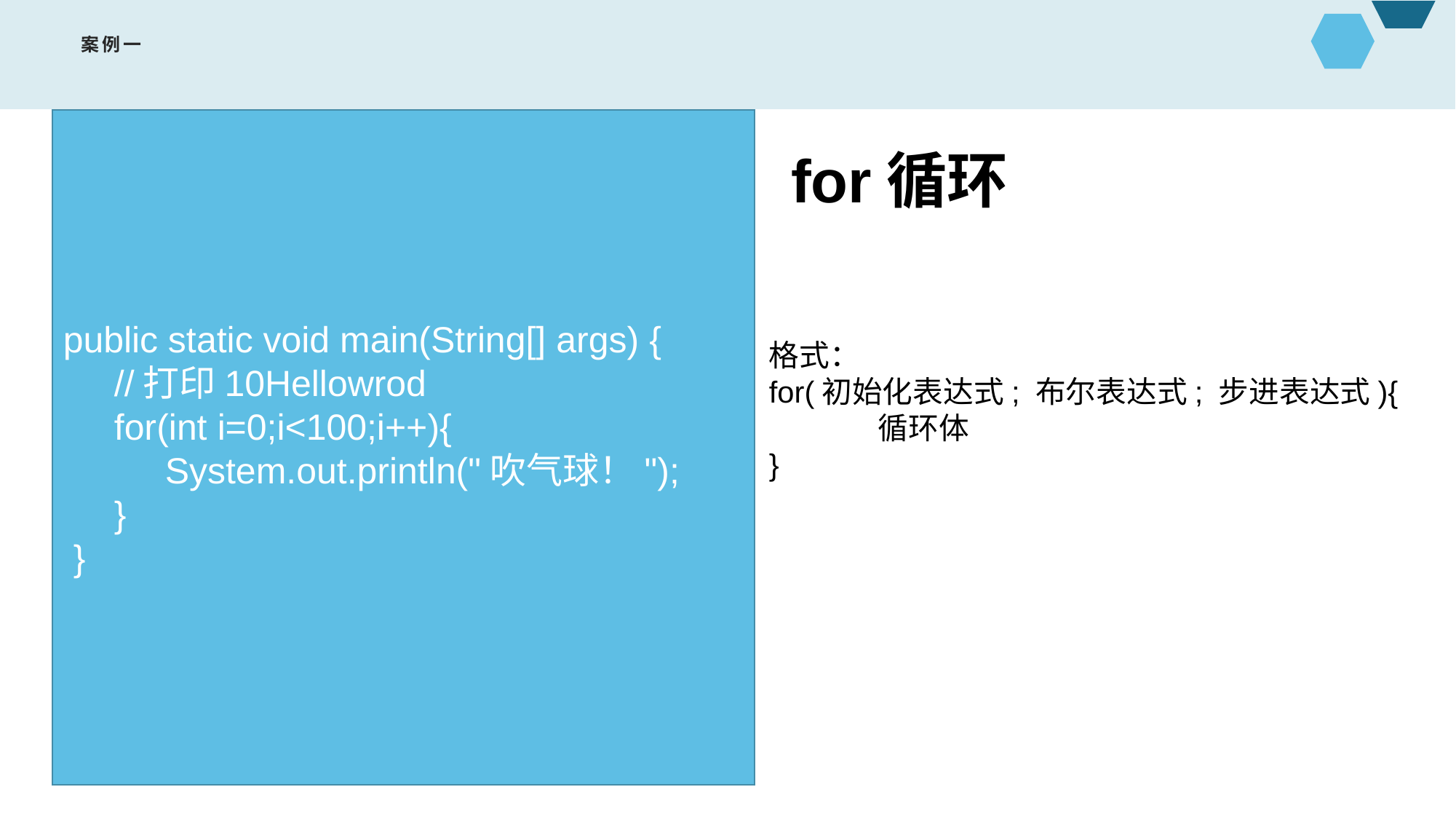

# 案例一
public static void main(String[] args) {
     //打印10Hellowrod
     for(int i=0;i<100;i++){
          System.out.println("吹气球！");
     }
 }
for循环
格式：
for(初始化表达式; 布尔表达式; 步进表达式){
	循环体
}